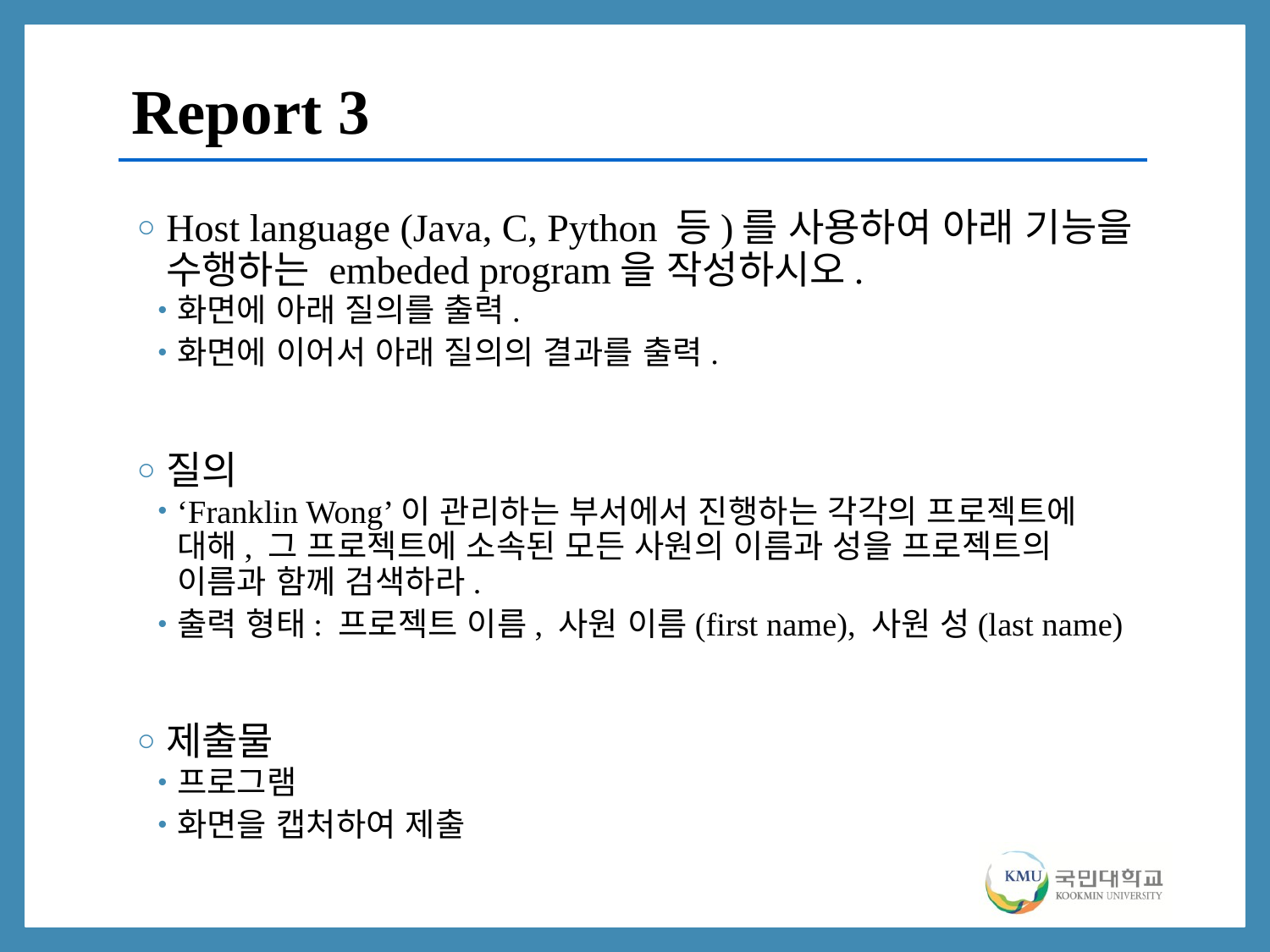

# Report 3
Host language (Java, C, Python 등)를 사용하여 아래 기능을 수행하는 embeded program을 작성하시오.
화면에 아래 질의를 출력.
화면에 이어서 아래 질의의 결과를 출력.

질의
‘Franklin Wong’이 관리하는 부서에서 진행하는 각각의 프로젝트에 대해, 그 프로젝트에 소속된 모든 사원의 이름과 성을 프로젝트의 이름과 함께 검색하라.
출력 형태: 프로젝트 이름, 사원 이름(first name), 사원 성(last name)

제출물
프로그램
화면을 캡처하여 제출